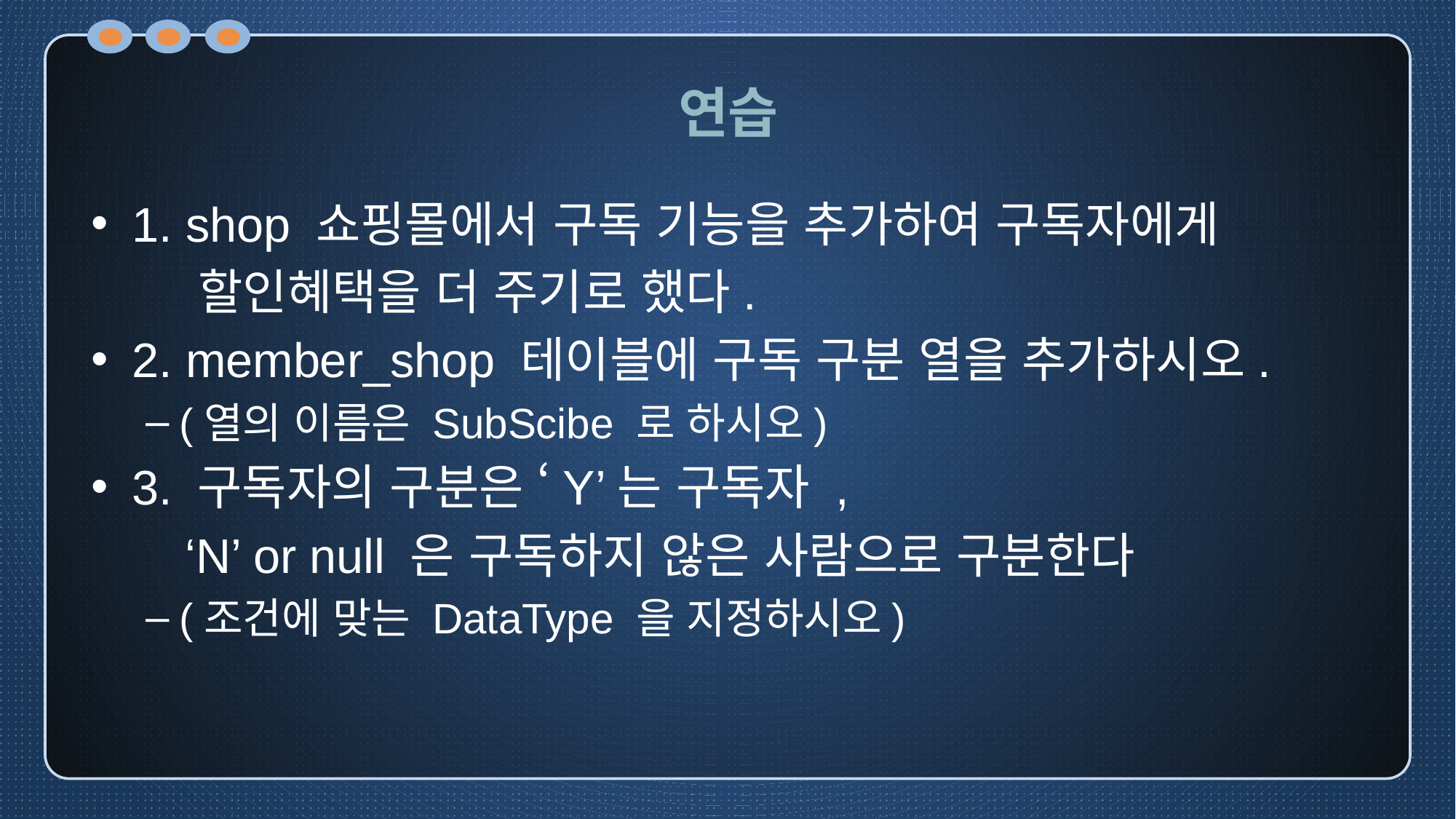

# 연습
1. shop 쇼핑몰에서 구독 기능을 추가하여 구독자에게
       할인혜택을 더 주기로 했다.
2. member_shop 테이블에 구독 구분 열을 추가하시오.
(열의 이름은 SubScibe 로 하시오)
3. 구독자의 구분은 ‘Y’는 구독자 ,
       ‘N’ or null 은 구독하지 않은 사람으로 구분한다
(조건에 맞는 DataType 을 지정하시오)